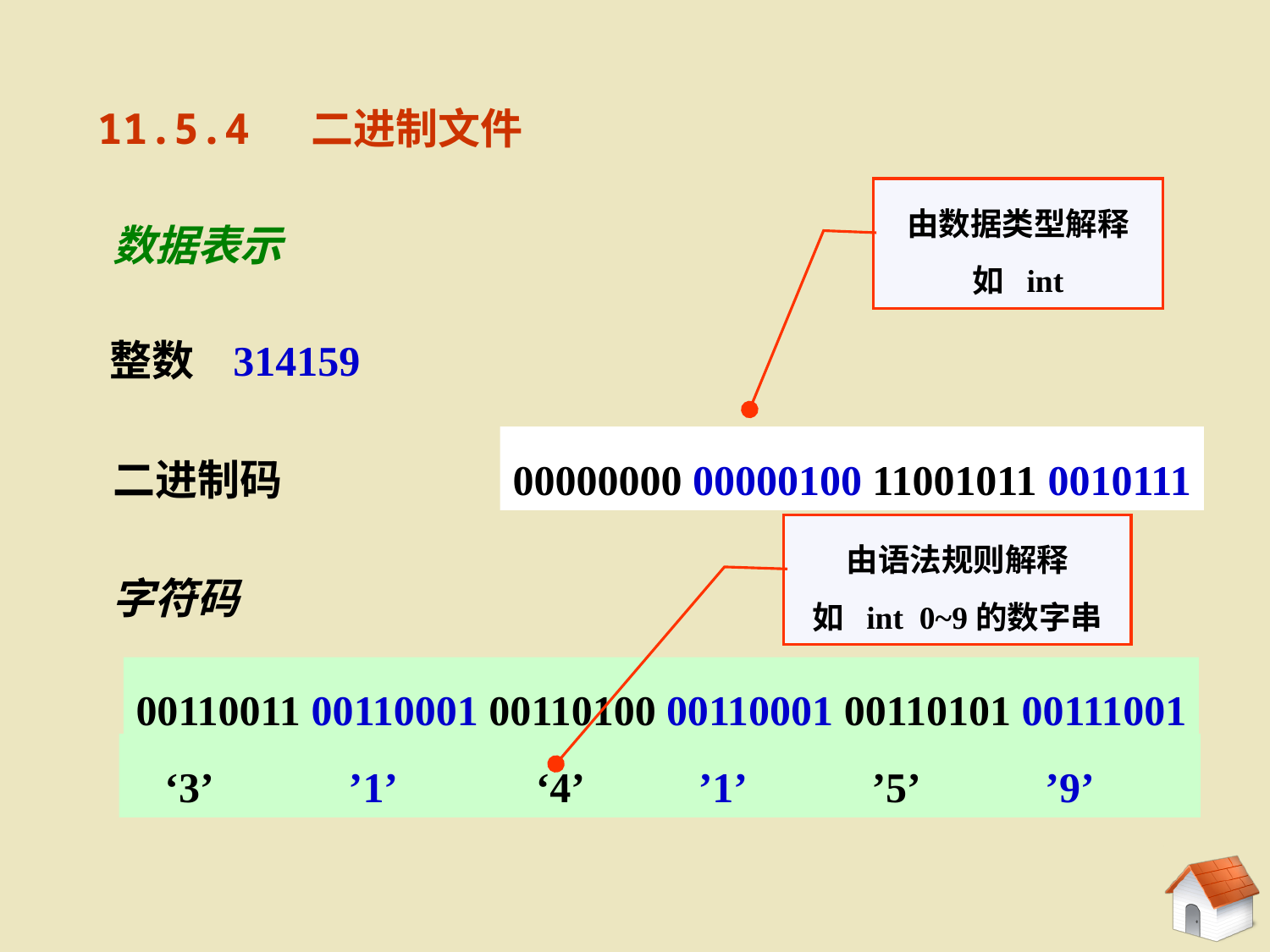

11.5.4  二进制文件
由数据类型解释
如  int
数据表示
整数   314159
二进制码
00000000 00000100 11001011 0010111
由语法规则解释
如  int  0~9的数字串
字符码
00110011 00110001 00110100 00110001 00110101 00111001
‘3’             ’1’             ‘4’           ’1’            ’5’            ’9’